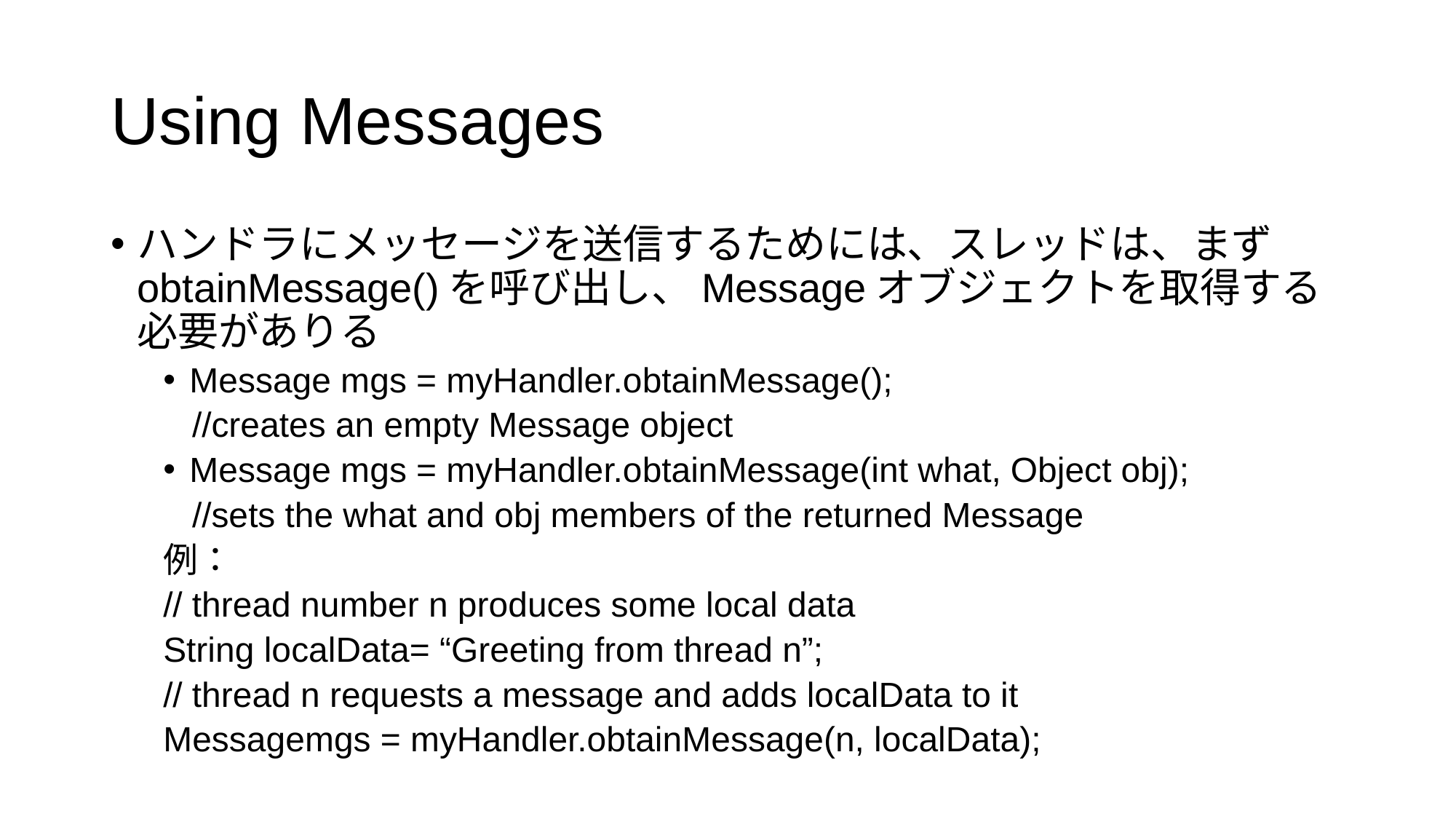

# Using Messages
ハンドラにメッセージを送信するためには、スレッドは、まずobtainMessage()を呼び出し、Messageオブジェクトを取得する必要がありる
Message mgs = myHandler.obtainMessage();
   //creates an empty Message object
Message mgs = myHandler.obtainMessage(int what, Object obj);
   //sets the what and obj members of the returned Message
例：
// thread number n produces some local data
String localData= “Greeting from thread n”;
// thread n requests a message and adds localData to it
Messagemgs = myHandler.obtainMessage(n, localData);